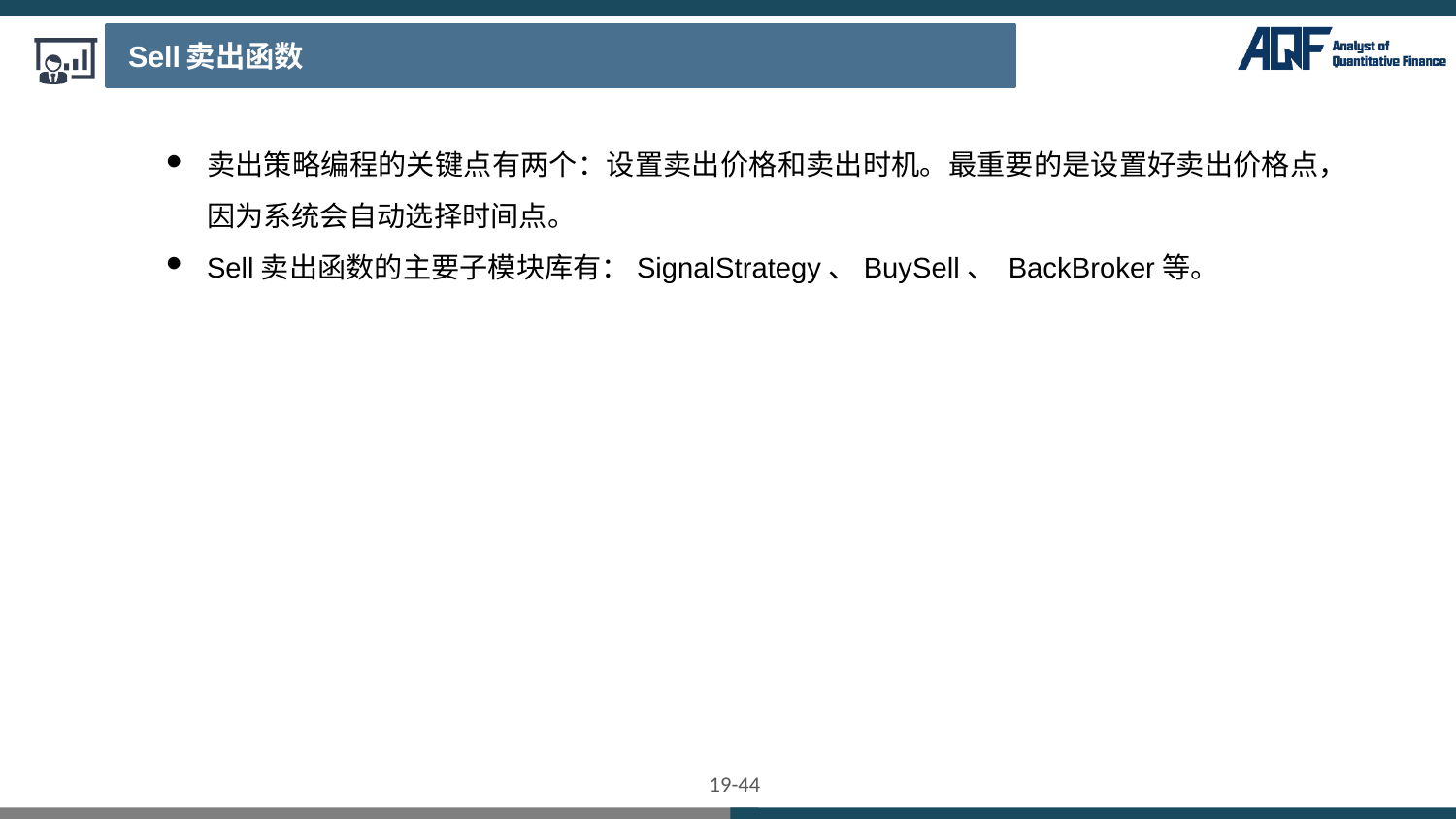

Sell卖出函数
卖出策略编程的关键点有两个：设置卖出价格和卖出时机。最重要的是设置好卖出价格点，因为系统会自动选择时间点。
Sell卖出函数的主要子模块库有：SignalStrategy、BuySell、 BackBroker等。